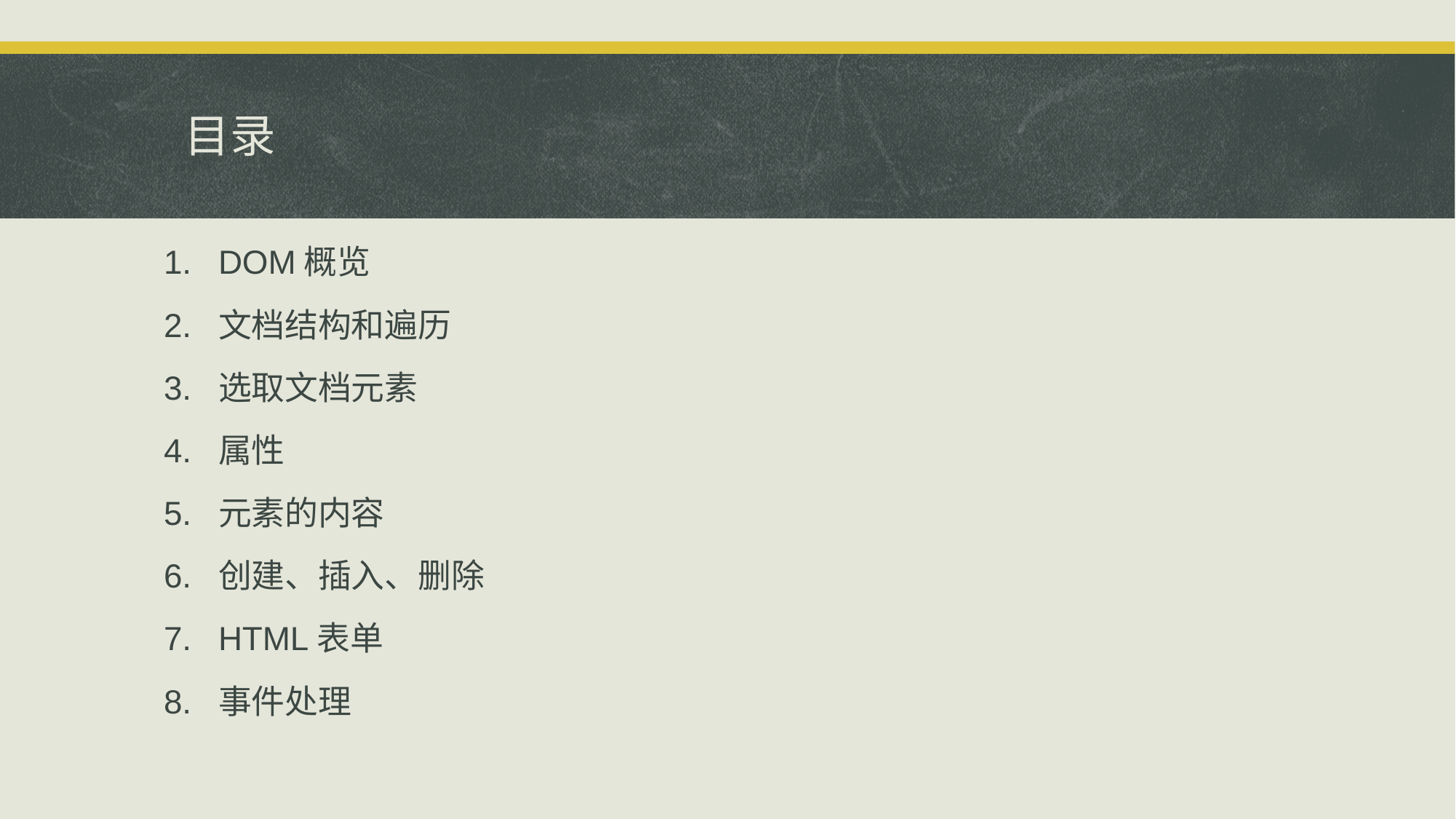

# 目录
DOM概览
文档结构和遍历
选取文档元素
属性
元素的内容
创建、插入、删除
HTML表单
事件处理